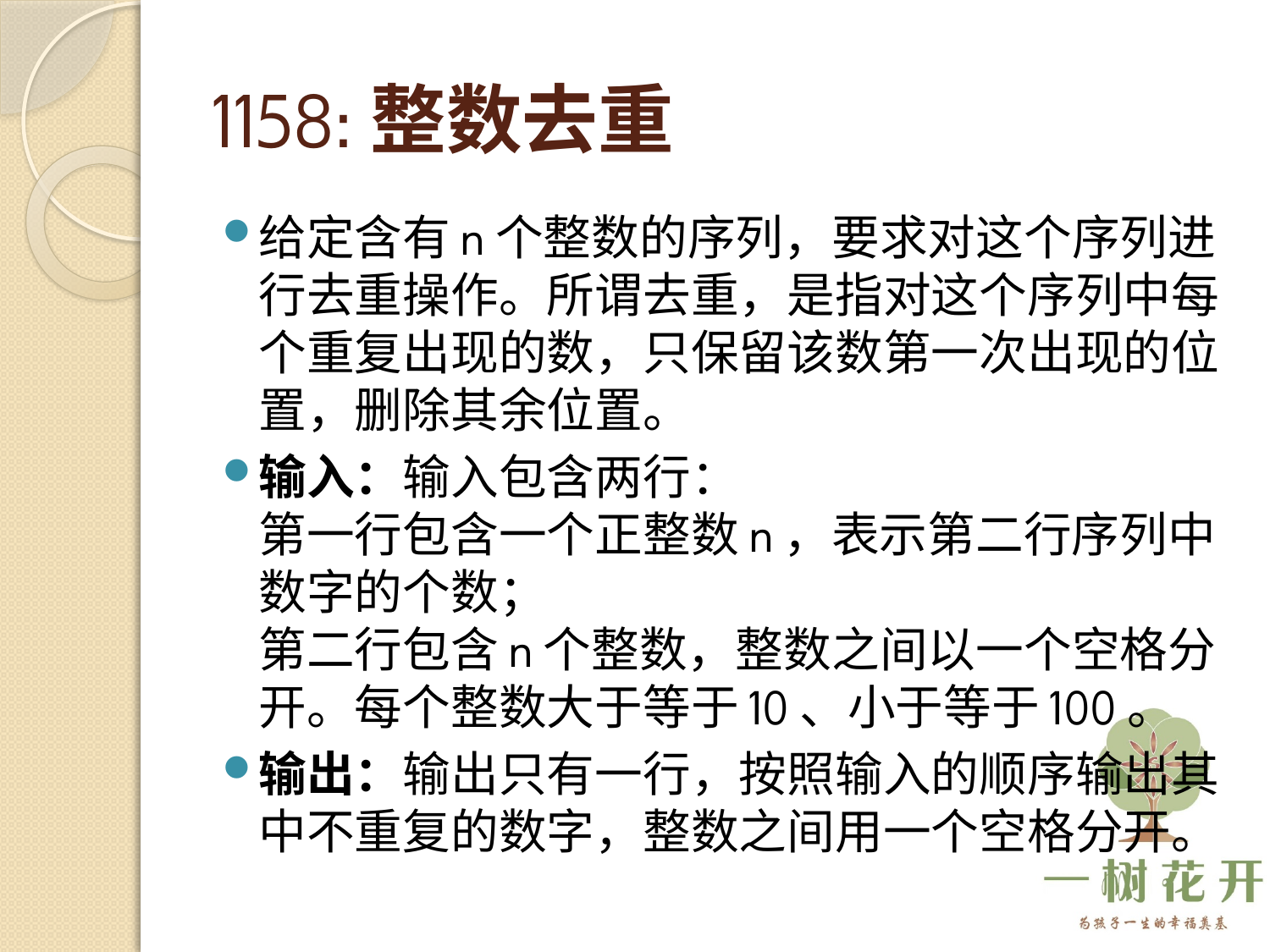

# 1158:整数去重
给定含有n个整数的序列，要求对这个序列进行去重操作。所谓去重，是指对这个序列中每个重复出现的数，只保留该数第一次出现的位置，删除其余位置。
输入：输入包含两行：
第一行包含一个正整数n，表示第二行序列中数字的个数；
第二行包含n个整数，整数之间以一个空格分开。每个整数大于等于10、小于等于100。
输出：输出只有一行，按照输入的顺序输出其中不重复的数字，整数之间用一个空格分开。